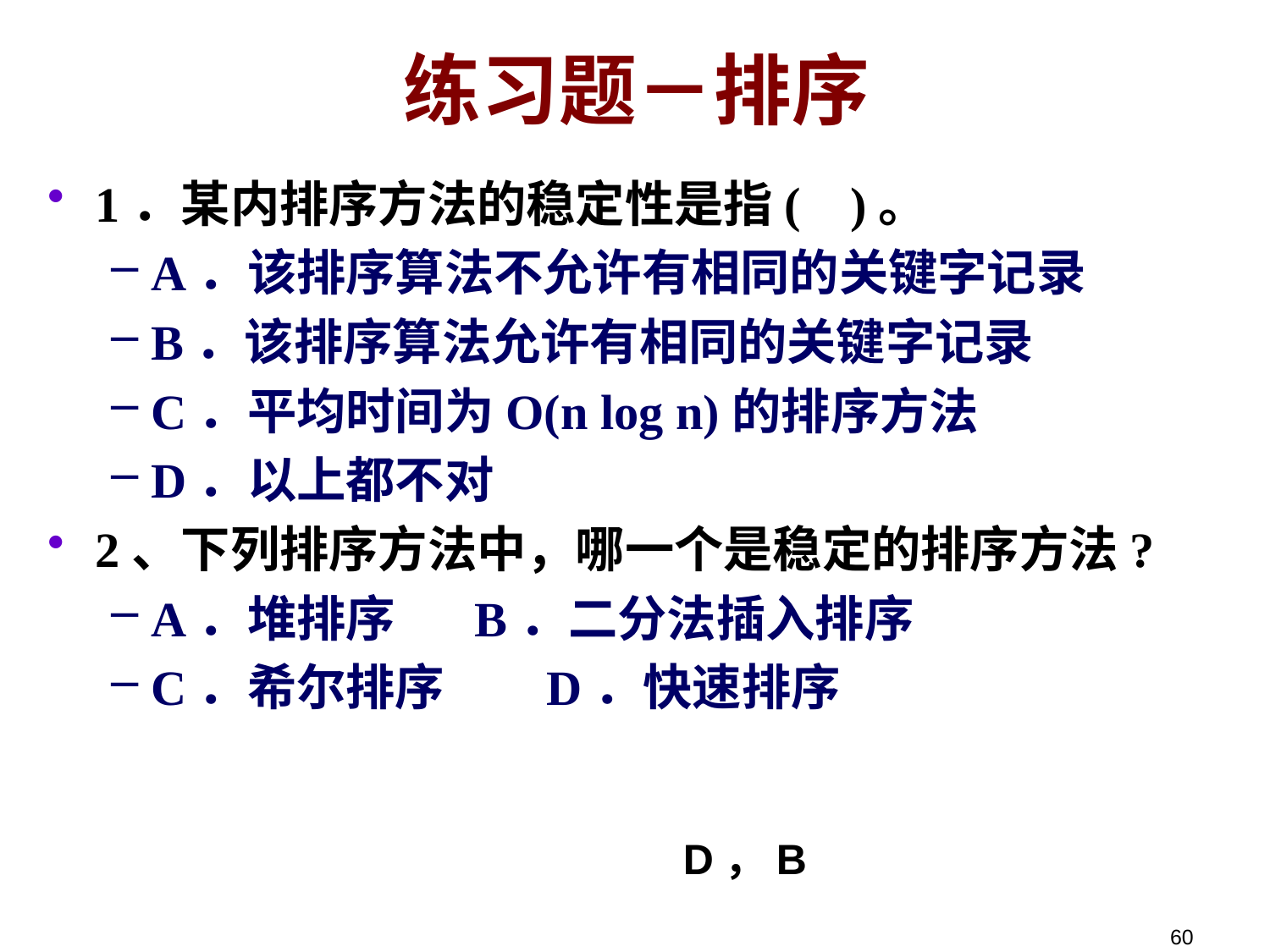

# 练习题－排序
1．某内排序方法的稳定性是指(    )。
A．该排序算法不允许有相同的关键字记录
B．该排序算法允许有相同的关键字记录
C．平均时间为O(n log n)的排序方法
D．以上都不对
2、下列排序方法中，哪一个是稳定的排序方法?
A．堆排序      B．二分法插入排序
C．希尔排序        D．快速排序
D，B
60